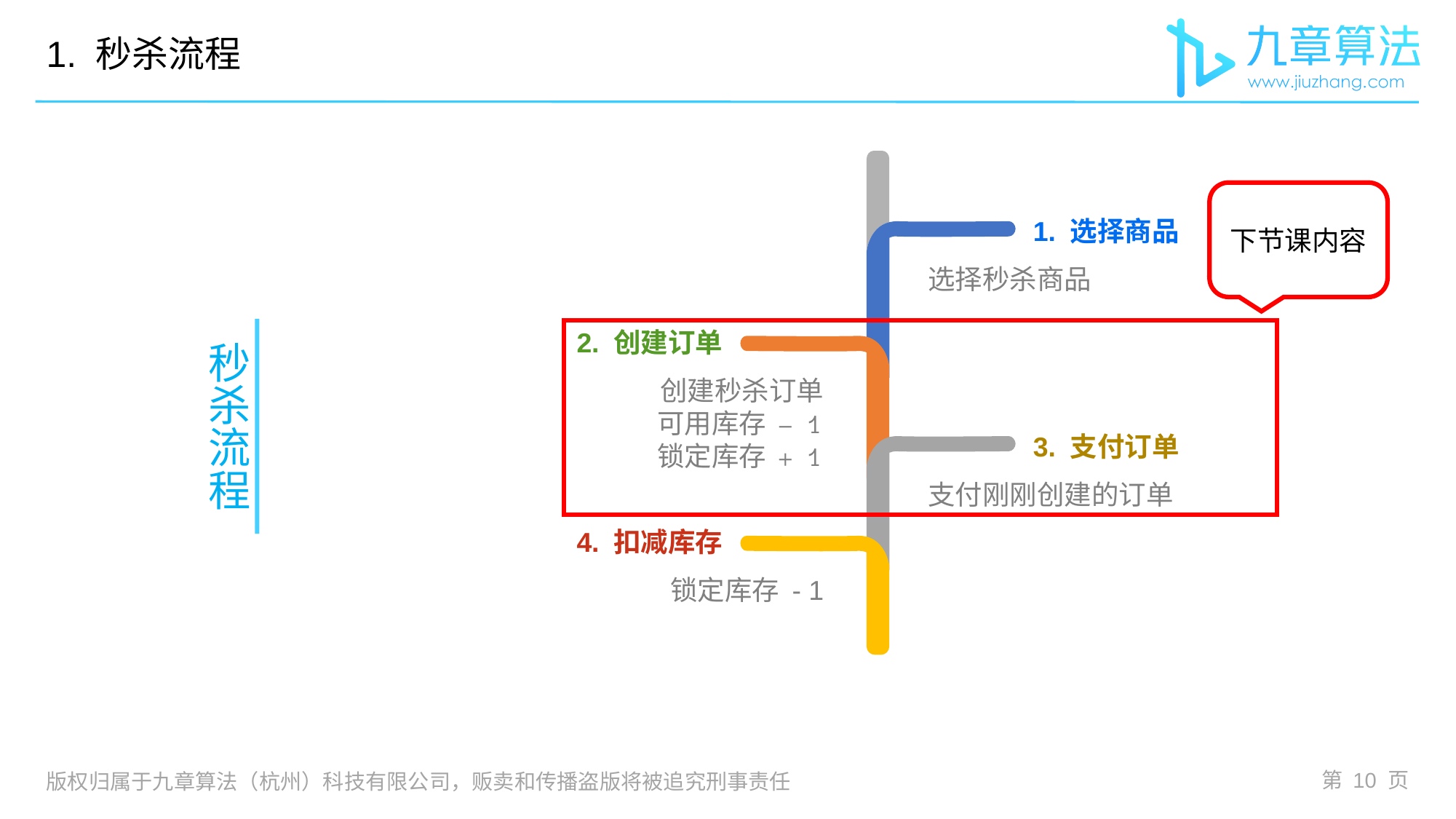

1. 秒杀流程
# 秒杀流程

下节课内容
1. 选择商品

选择秒杀商品
2. 创建订单

创建秒杀订单
可用库存 - 1
锁定库存 + 1

3. 支付订单

支付刚刚创建的订单
4. 扣减库存

锁定库存 - 1